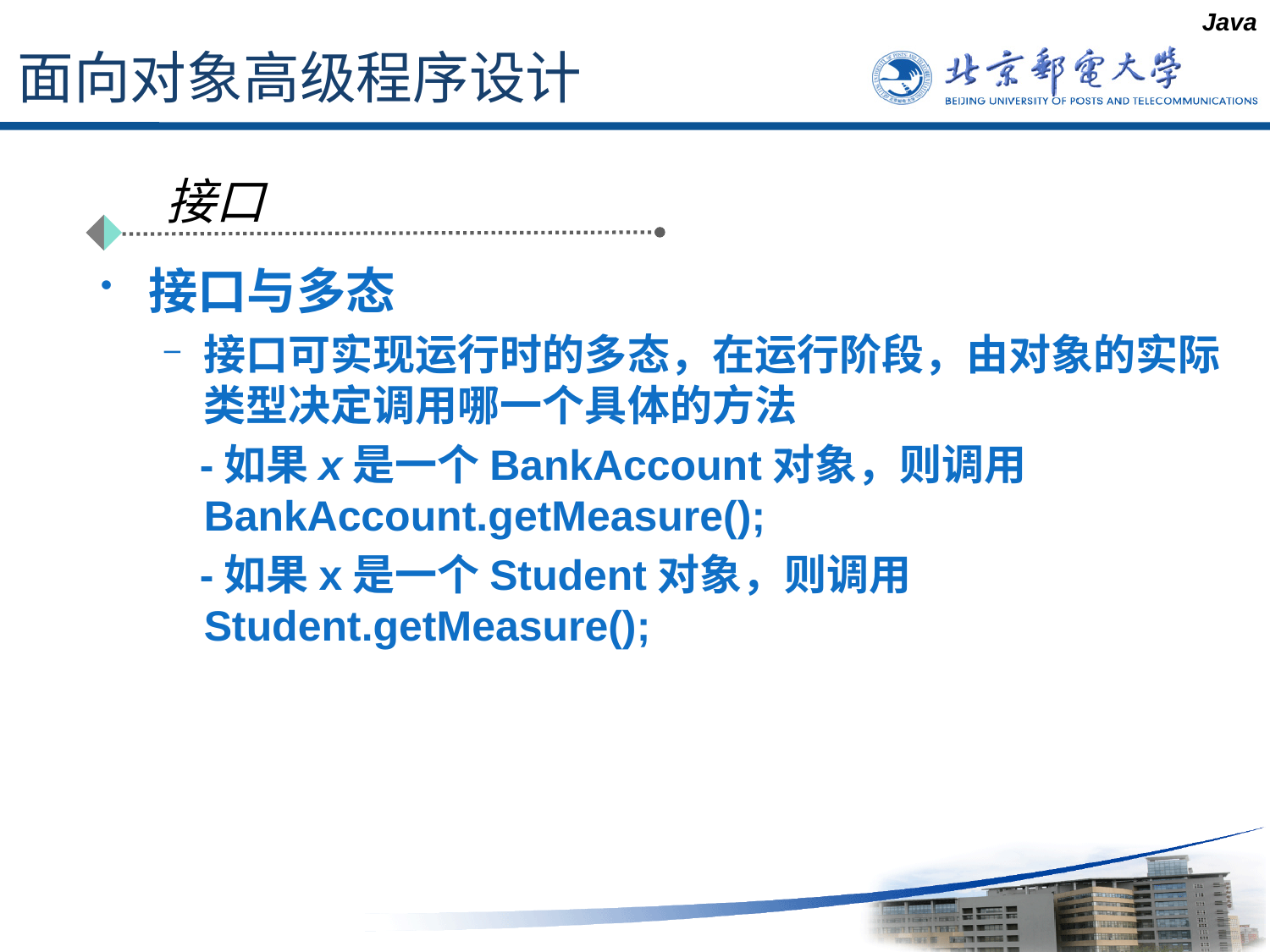

Java
# 面向对象高级程序设计

接口

接口与多态
接口可实现运行时的多态，在运行阶段，由对象的实际类型决定调用哪一个具体的方法
   -如果x是一个BankAccount对象，则调用BankAccount.getMeasure();
   -如果x是一个Student对象，则调用Student.getMeasure();